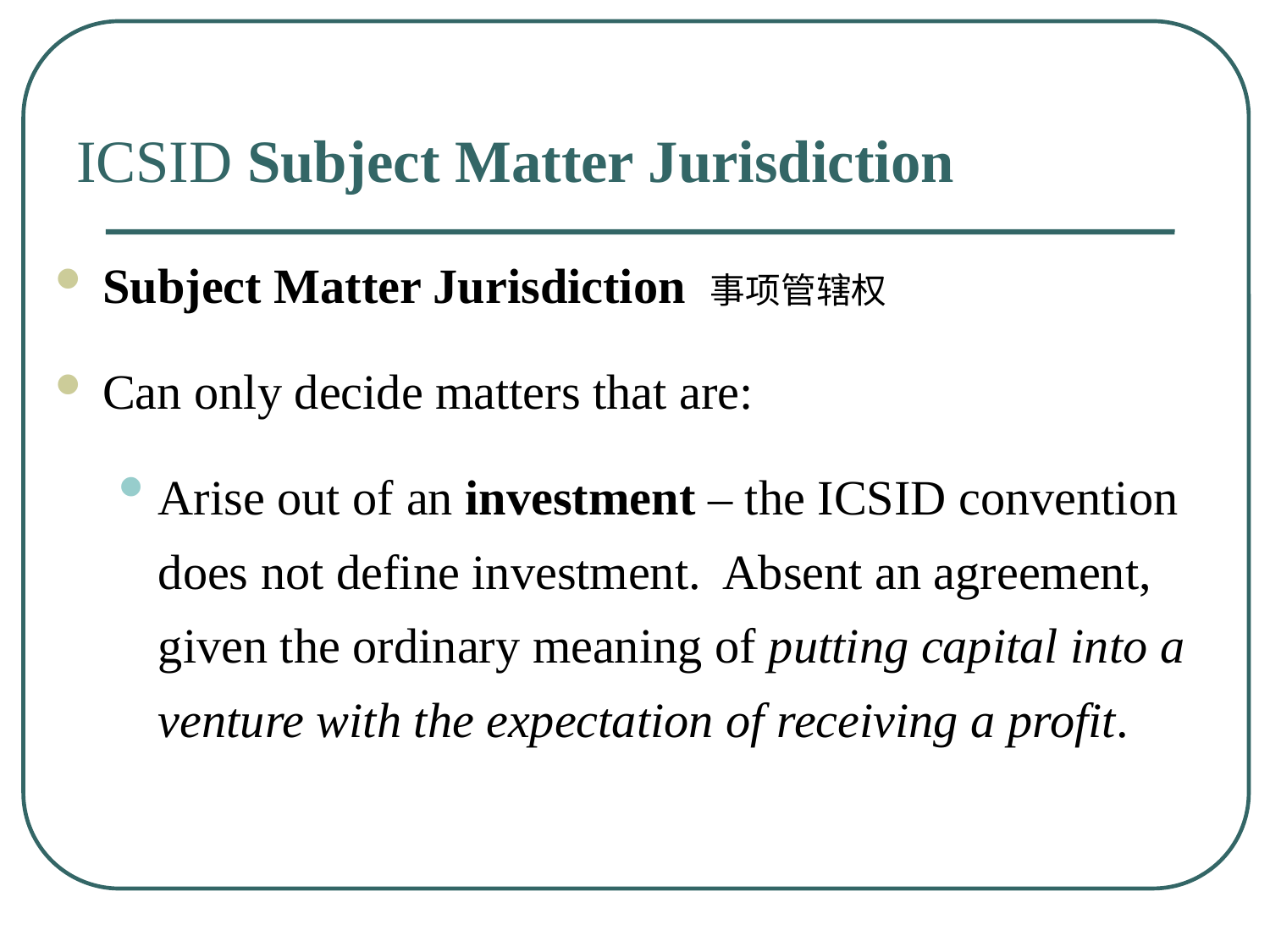

# ICSID Subject Matter Jurisdiction
Subject Matter Jurisdiction 事项管辖权
Can only decide matters that are:
Arise out of an investment – the ICSID convention does not define investment.  Absent an agreement, given the ordinary meaning of putting capital into a venture with the expectation of receiving a profit.